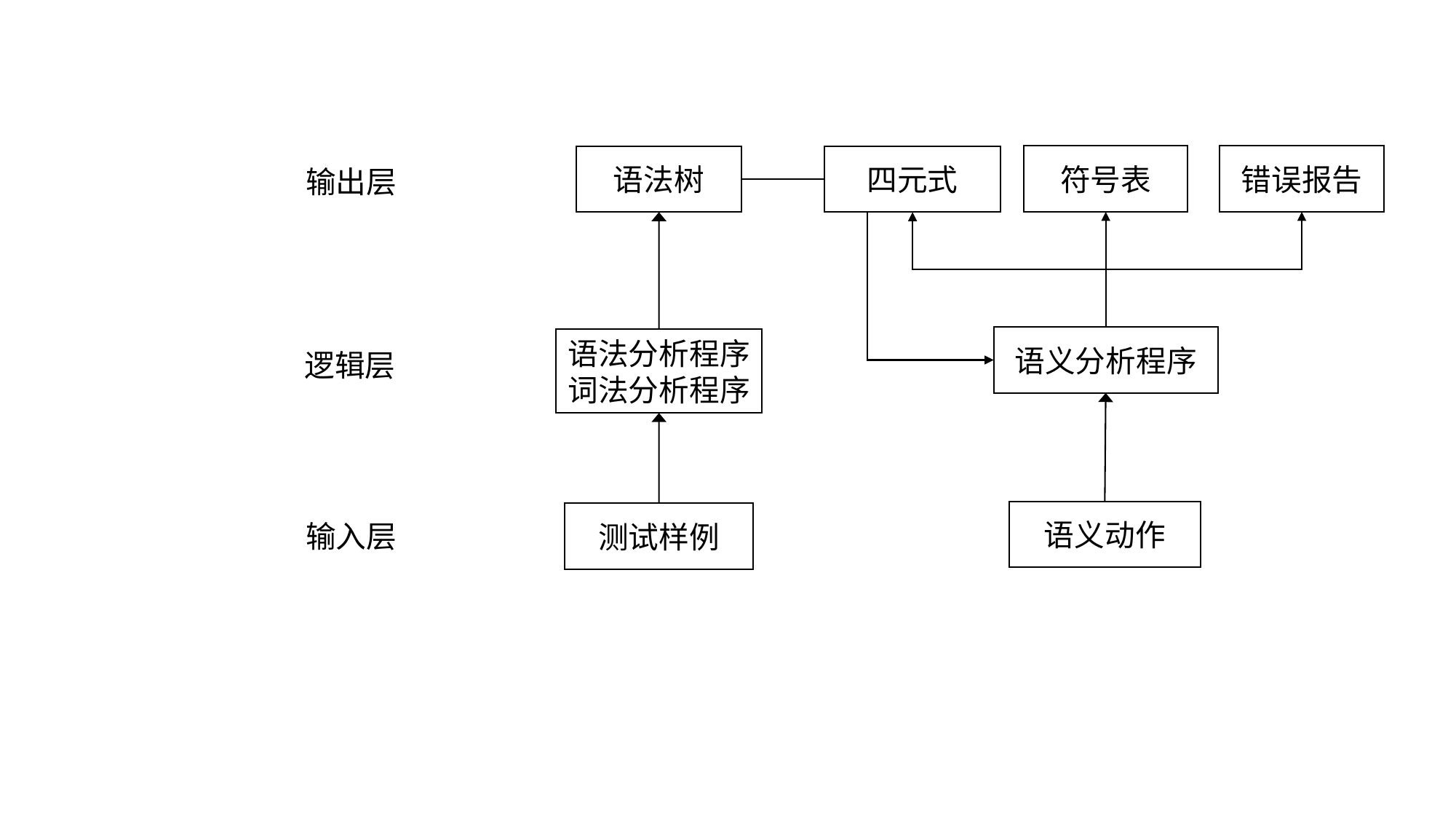

符号表
错误报告
语法树
四元式
输出层
语义分析程序
语法分析程序
词法分析程序
逻辑层
语义动作
测试样例
输入层